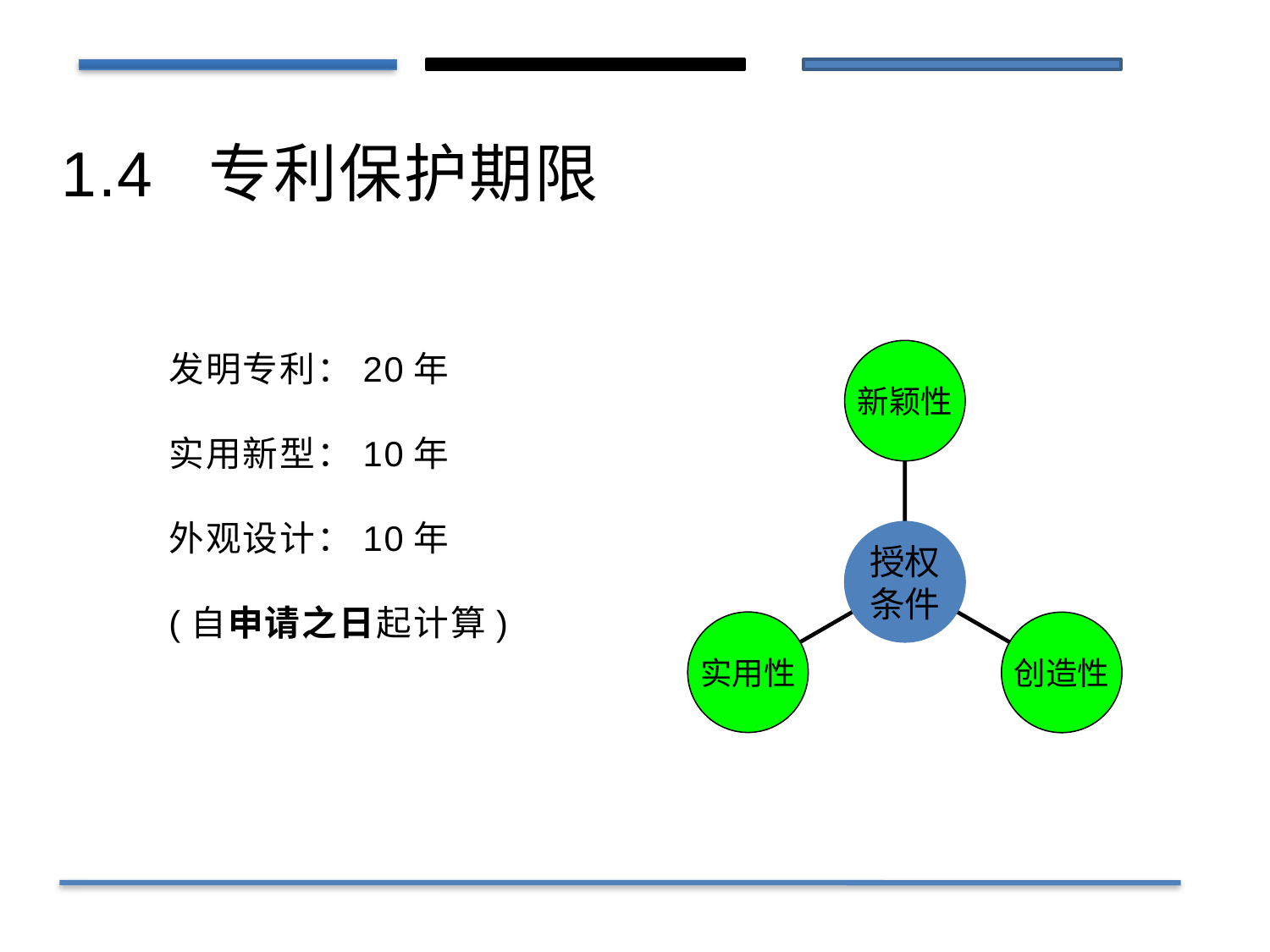

1.4  专利保护期限

发明

新颖性

授权
条件

实用性
创造性
发明专利：20年

实用新型：10年

外观设计：10年

(自申请之日起计算)
实用型

外观设计